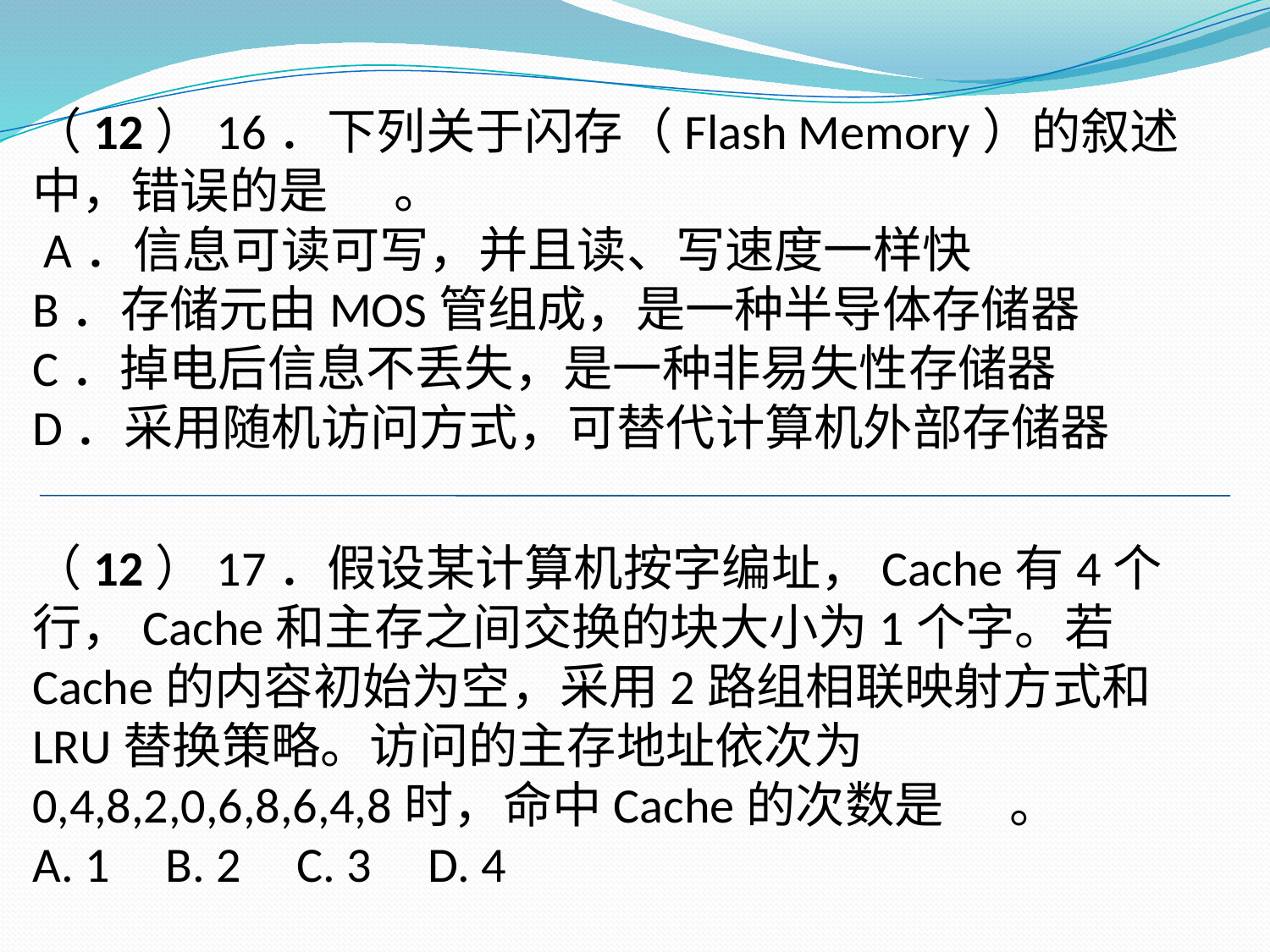

（12）16．下列关于闪存（Flash Memory）的叙述中，错误的是      。
 A．信息可读可写，并且读、写速度一样快
B．存储元由MOS管组成，是一种半导体存储器
C．掉电后信息不丢失，是一种非易失性存储器
D．采用随机访问方式，可替代计算机外部存储器

（12）17．假设某计算机按字编址，Cache有4个行，Cache和主存之间交换的块大小为1个字。若Cache的内容初始为空，采用2路组相联映射方式和LRU替换策略。访问的主存地址依次为0,4,8,2,0,6,8,6,4,8时，命中Cache的次数是      。
A. 1     B. 2     C. 3     D. 4